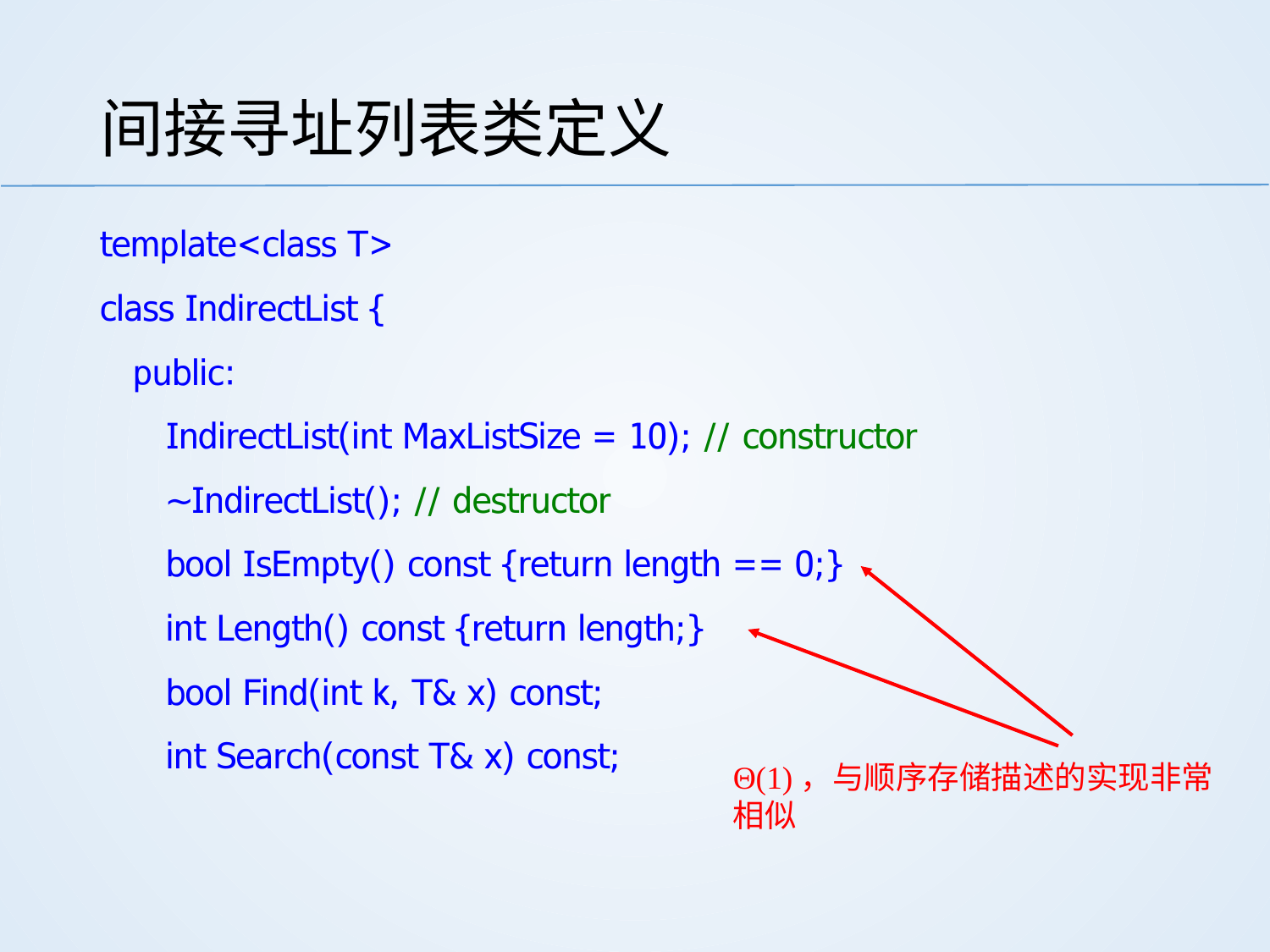

# 间接寻址列表类定义
template<class T>
class IndirectList {
   public:
      IndirectList(int MaxListSize = 10); // constructor
      ~IndirectList(); // destructor
      bool IsEmpty() const {return length == 0;}
      int Length() const {return length;}
      bool Find(int k, T& x) const;
      int Search(const T& x) const;

Θ(1)，与顺序存储描述的实现非常相似
45